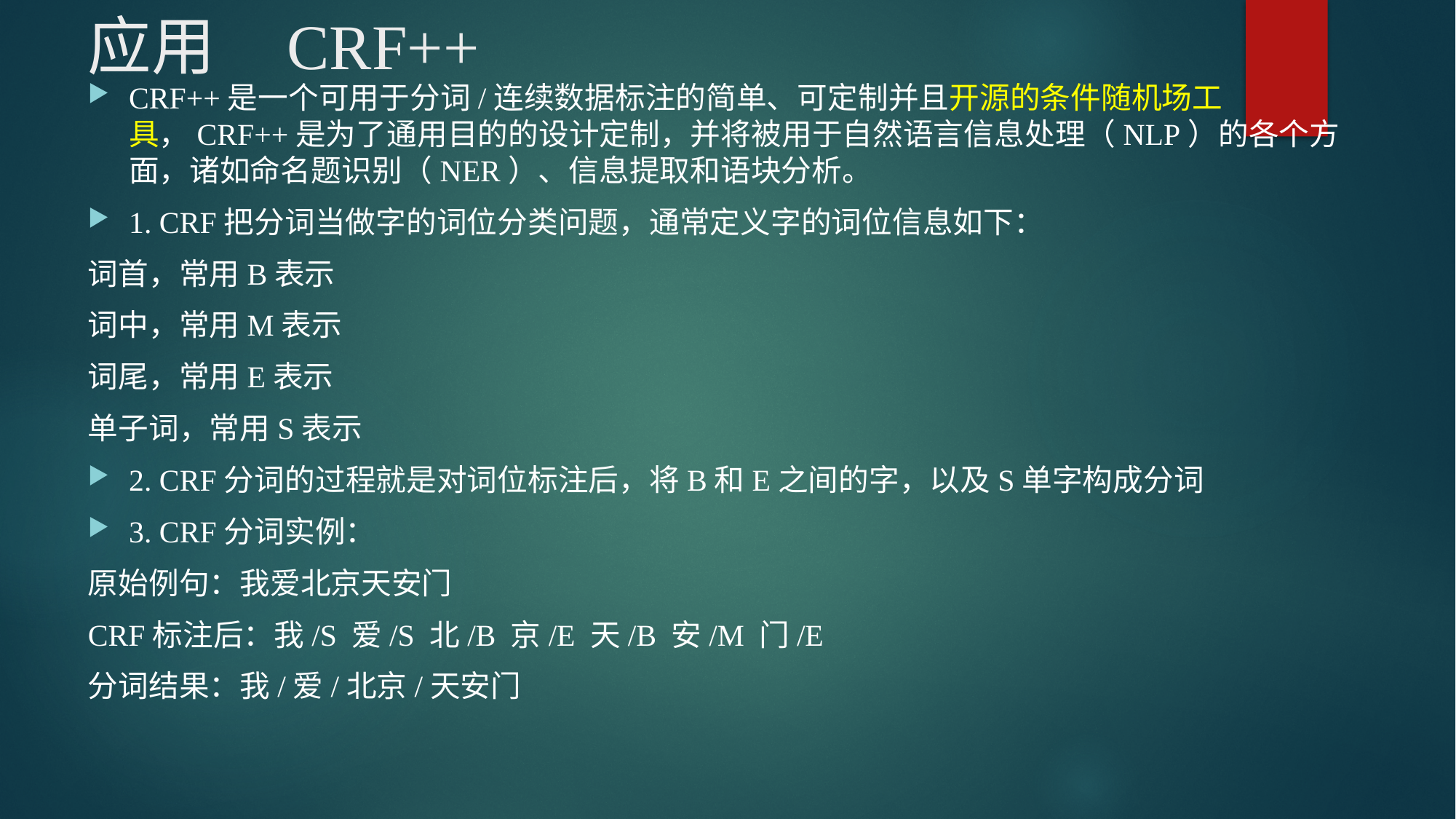

# 应用    CRF++
CRF++是一个可用于分词/连续数据标注的简单、可定制并且开源的条件随机场工具，CRF++是为了通用目的的设计定制，并将被用于自然语言信息处理（NLP）的各个方面，诸如命名题识别（NER）、信息提取和语块分析。
1. CRF把分词当做字的词位分类问题，通常定义字的词位信息如下：
词首，常用B表示
词中，常用M表示
词尾，常用E表示
单子词，常用S表示
2. CRF分词的过程就是对词位标注后，将B和E之间的字，以及S单字构成分词
3. CRF分词实例：
原始例句：我爱北京天安门
CRF标注后：我/S 爱/S 北/B 京/E 天/B 安/M 门/E
分词结果：我/爱/北京/天安门